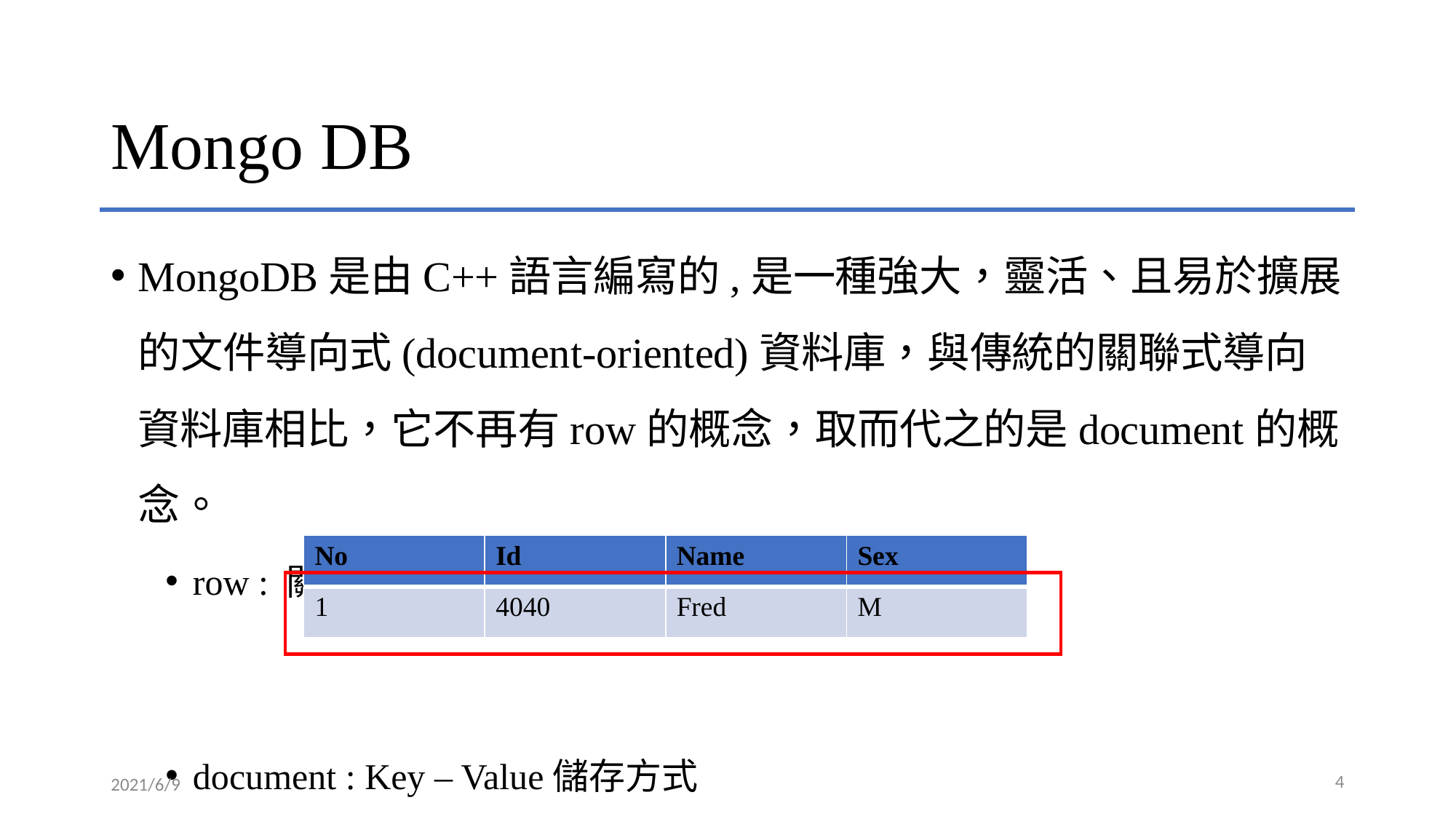

# Mongo DB
MongoDB是由C++語言編寫的,是一種強大，靈活、且易於擴展的文件導向式(document-oriented)資料庫，與傳統的關聯式導向資料庫相比，它不再有row的概念，取而代之的是document的概念。
row : 關聯式資料庫row表示整列的資料(框選部分)

document : Key – Value儲存方式
{No : 1, Id : “4040”, Name : ” Fred”, Sex : “M”}

| No | Id | Name | Sex |
| --- | --- | --- | --- |
| 1 | 4040 | Fred | M |

4
2021/6/9